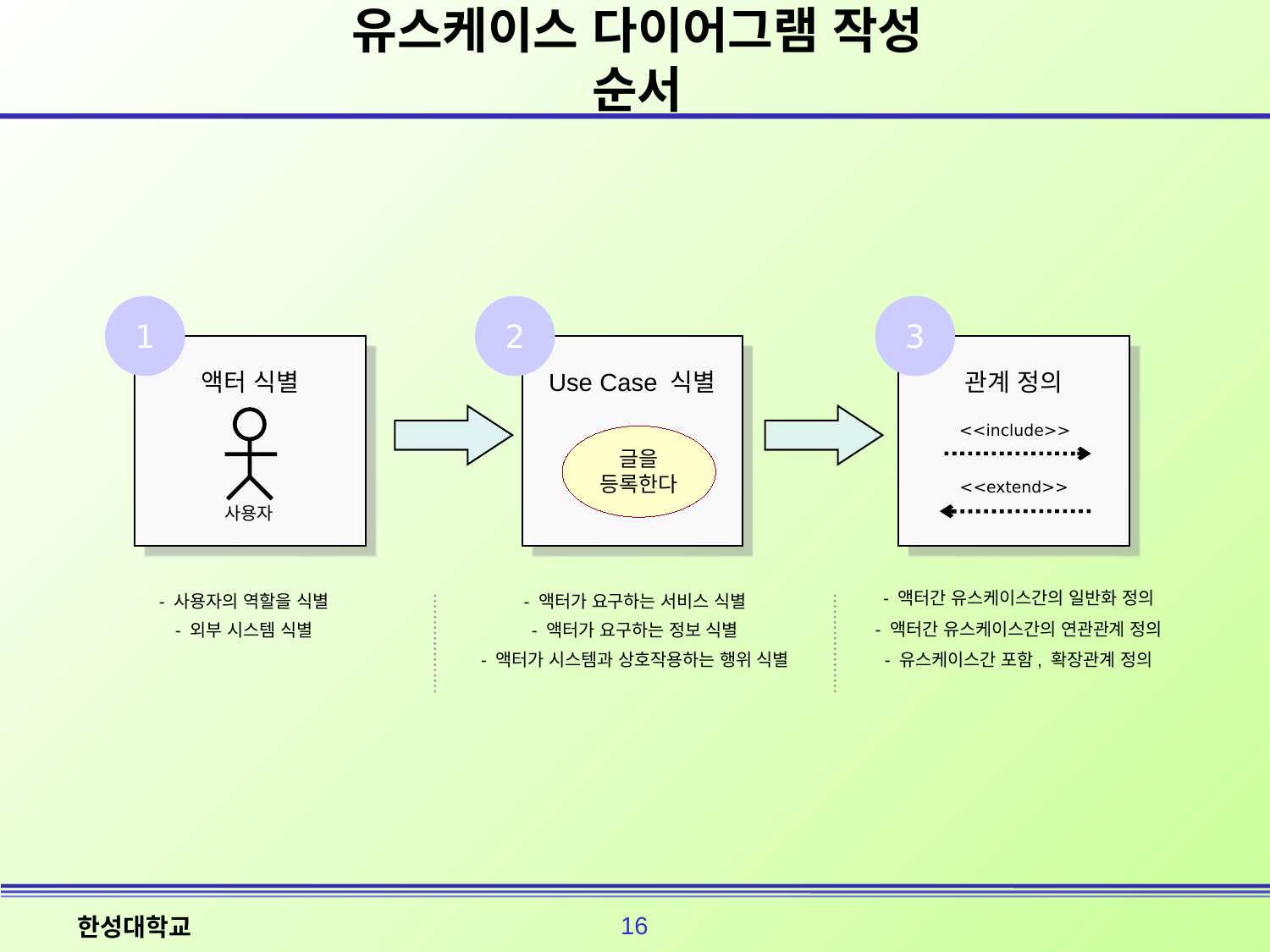

# 유스케이스 다이어그램 작성 순서
1
2
3
액터 식별

사용자
Use Case 식별

관계 정의

<<include>>

<<extend>>

글을
등록한다

- 액터간 유스케이스간의 일반화 정의
- 액터간 유스케이스간의 연관관계 정의
- 유스케이스간 포함, 확장관계 정의

- 사용자의 역할을 식별
- 외부 시스템 식별

- 액터가 요구하는 서비스 식별
- 액터가 요구하는 정보 식별
- 액터가 시스템과 상호작용하는 행위 식별